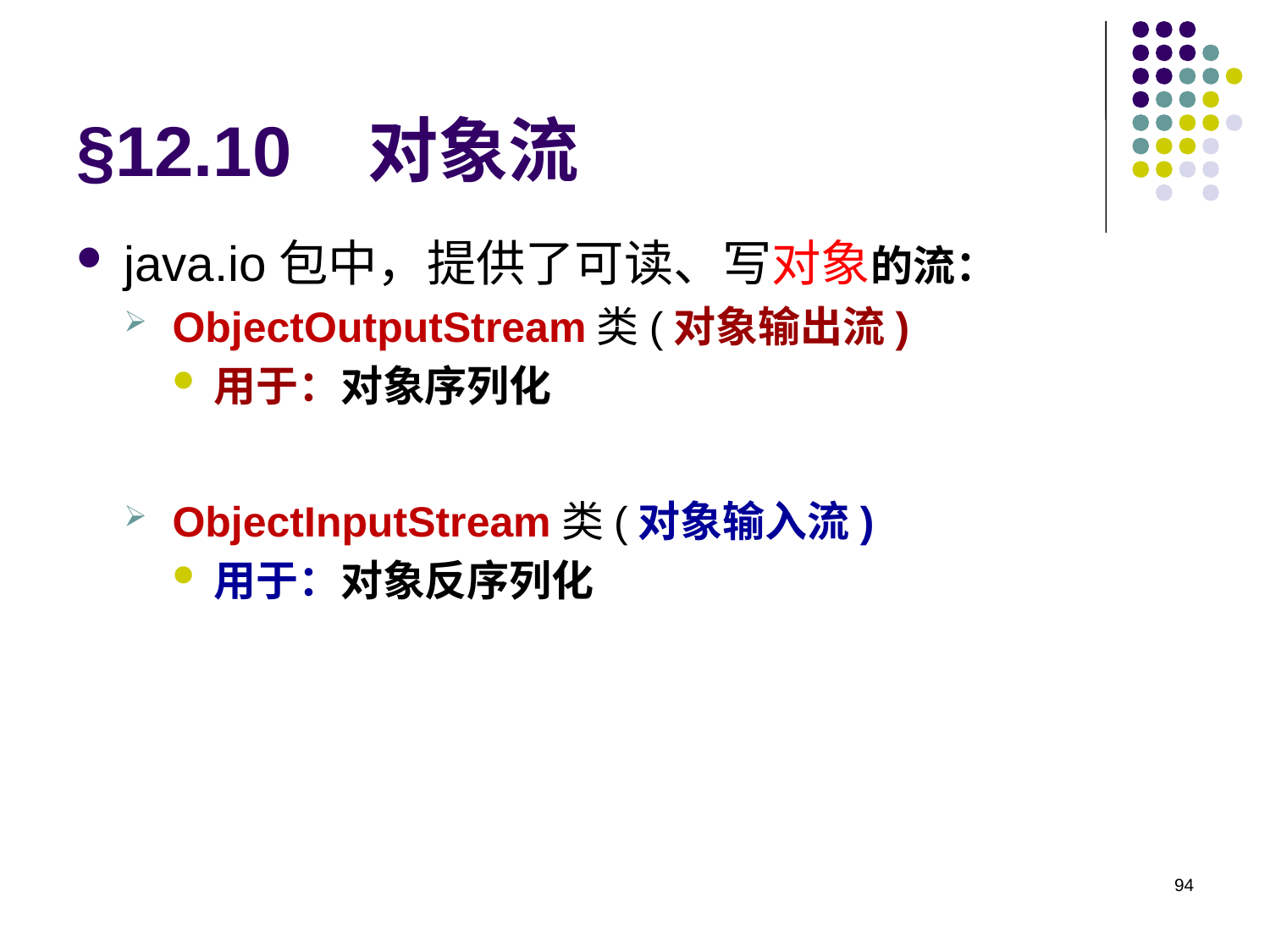

# §12.10   对象流
java.io包中，提供了可读、写对象的流：
ObjectOutputStream类(对象输出流)
用于：对象序列化

ObjectInputStream类(对象输入流)
用于：对象反序列化

94